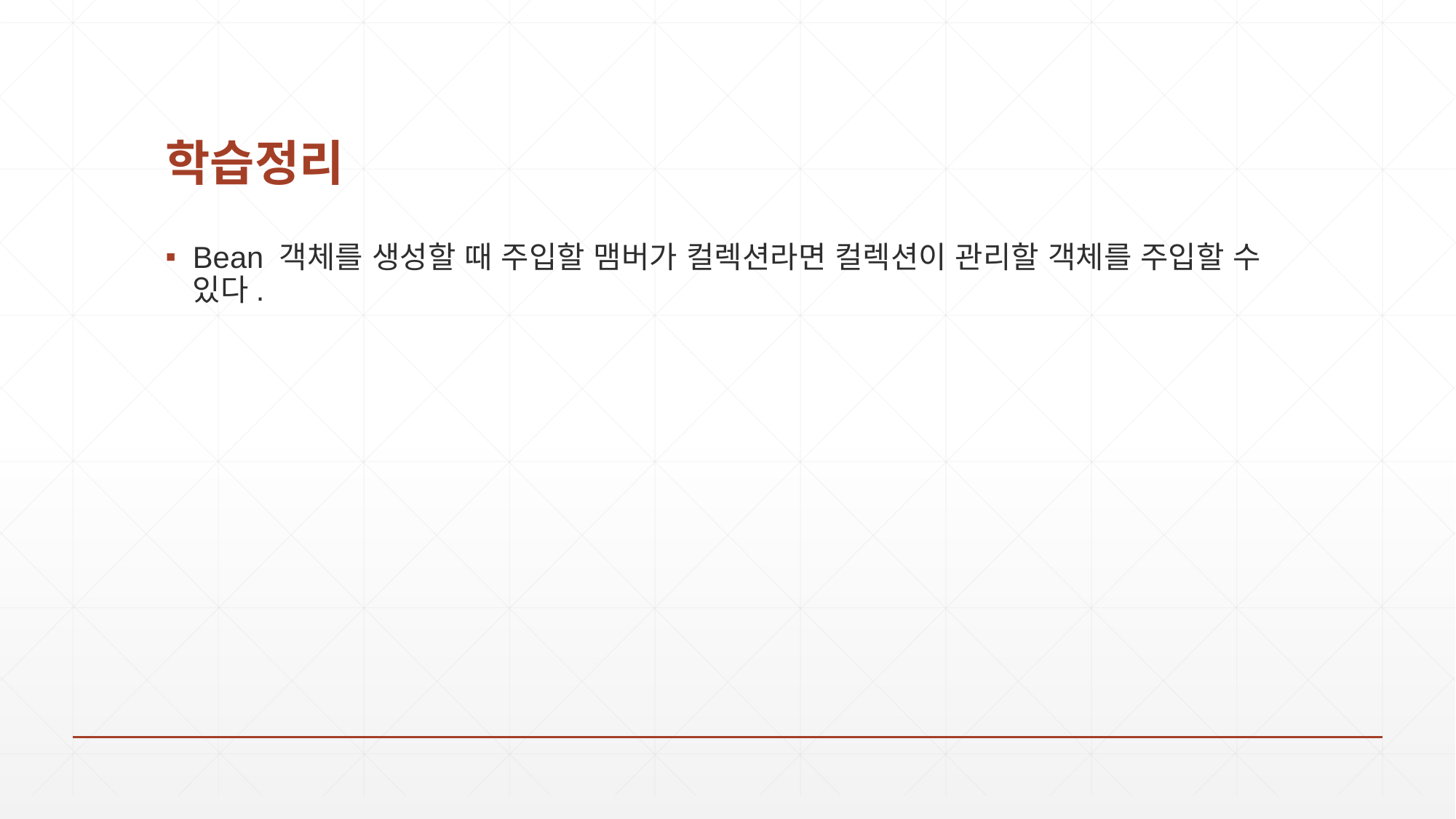

# 학습정리
Bean 객체를 생성할 때 주입할 맴버가 컬렉션라면 컬렉션이 관리할 객체를 주입할 수 있다.